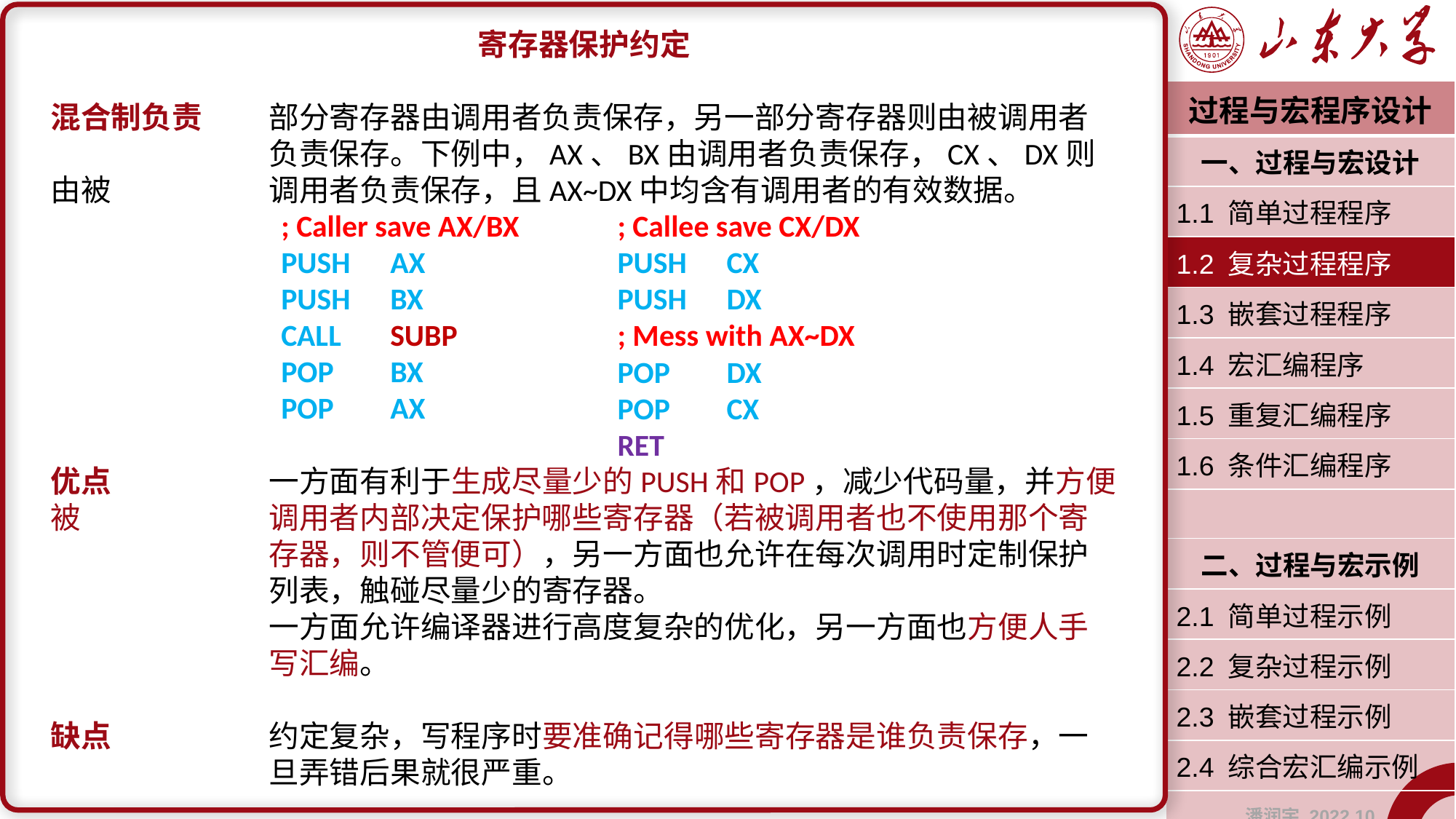

寄存器保护约定

混合制负责	部分寄存器由调用者负责保存，另一部分寄存器则由被调用者		负责保存。下例中，AX、BX由调用者负责保存，CX、DX则由被		调用者负责保存，且AX~DX中均含有调用者的有效数据。

优点		一方面有利于生成尽量少的PUSH和POP，减少代码量，并方便被		调用者内部决定保护哪些寄存器（若被调用者也不使用那个寄		存器，则不管便可），另一方面也允许在每次调用时定制保护		列表，触碰尽量少的寄存器。
		一方面允许编译器进行高度复杂的优化，另一方面也方便人手		写汇编。

缺点		约定复杂，写程序时要准确记得哪些寄存器是谁负责保存，一		旦弄错后果就很严重。
| 过程与宏程序设计 |
| --- |
| 一、过程与宏设计 |
| 1.1 简单过程程序 |
| 1.2 复杂过程程序 |
| 1.3 嵌套过程程序 |
| 1.4 宏汇编程序 |
| 1.5 重复汇编程序 |
| 1.6 条件汇编程序 |
|  |
| 二、过程与宏示例 |
| 2.1 简单过程示例 |
| 2.2 复杂过程示例 |
| 2.3 嵌套过程示例 |
| 2.4 综合宏汇编示例 |
| 潘润宇 2022.10 |
; Caller save AX/BX
PUSH	AX
PUSH	BX
CALL	SUBP
POP	BX
POP	AX
; Callee save CX/DX
PUSH	CX
PUSH	DX
; Mess with AX~DX
POP	DX
POP	CX
RET